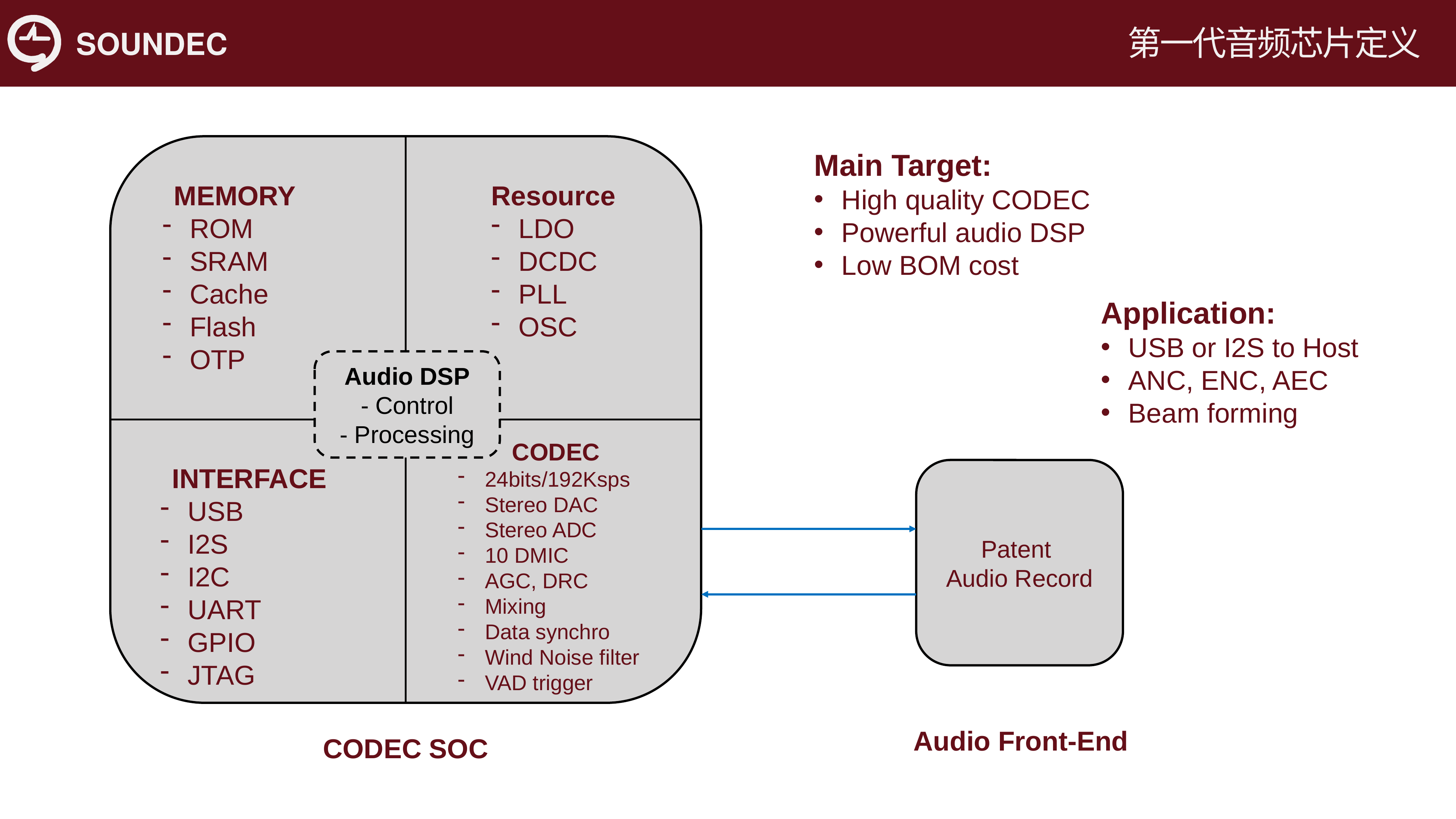

第一代音频芯片定义

MEMORY
ROM
SRAM
Cache
Flash
OTP
Resource
LDO
DCDC
PLL
OSC
Audio DSP
- Control
- Processing
CODEC
24bits/192Ksps
Stereo DAC
Stereo ADC
10 DMIC
AGC, DRC
Mixing
Data synchro
Wind Noise filter
VAD trigger
INTERFACE
USB
I2S
I2C
UART
GPIO
JTAG
Main Target:
High quality CODEC
Powerful audio DSP
Low BOM cost
Application:
USB or I2S to Host
ANC, ENC, AEC
Beam forming

Patent
Audio Record
Audio Front-End
CODEC SOC